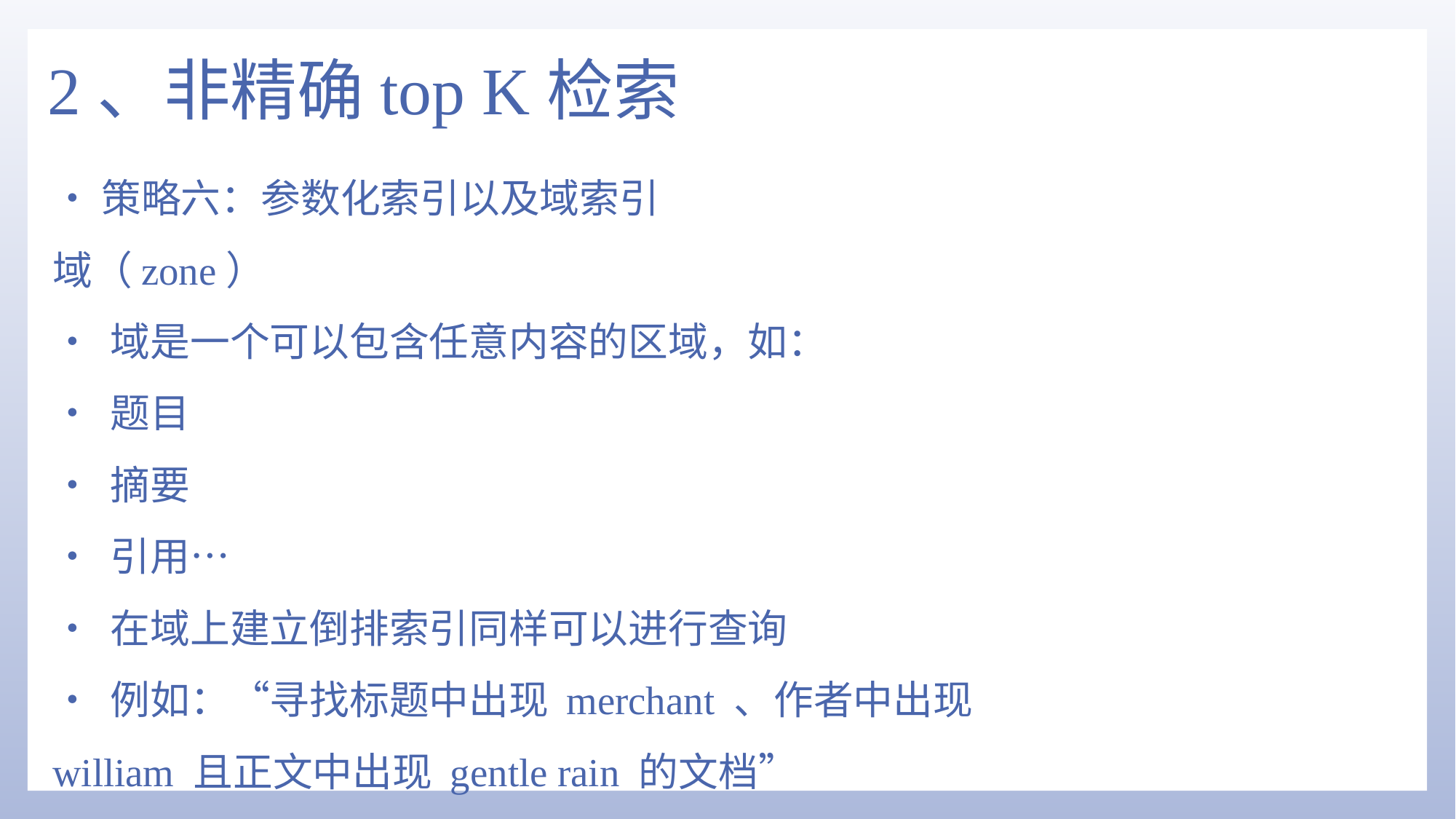

# 2、非精确top K检索
•策略六：参数化索引以及域索引
域（zone）
• 域是一个可以包含任意内容的区域，如：
• 题目
• 摘要
• 引用…
• 在域上建立倒排索引同样可以进行查询
• 例如：“寻找标题中出现 merchant 、作者中出现
william 且正文中出现 gentle rain 的文档”